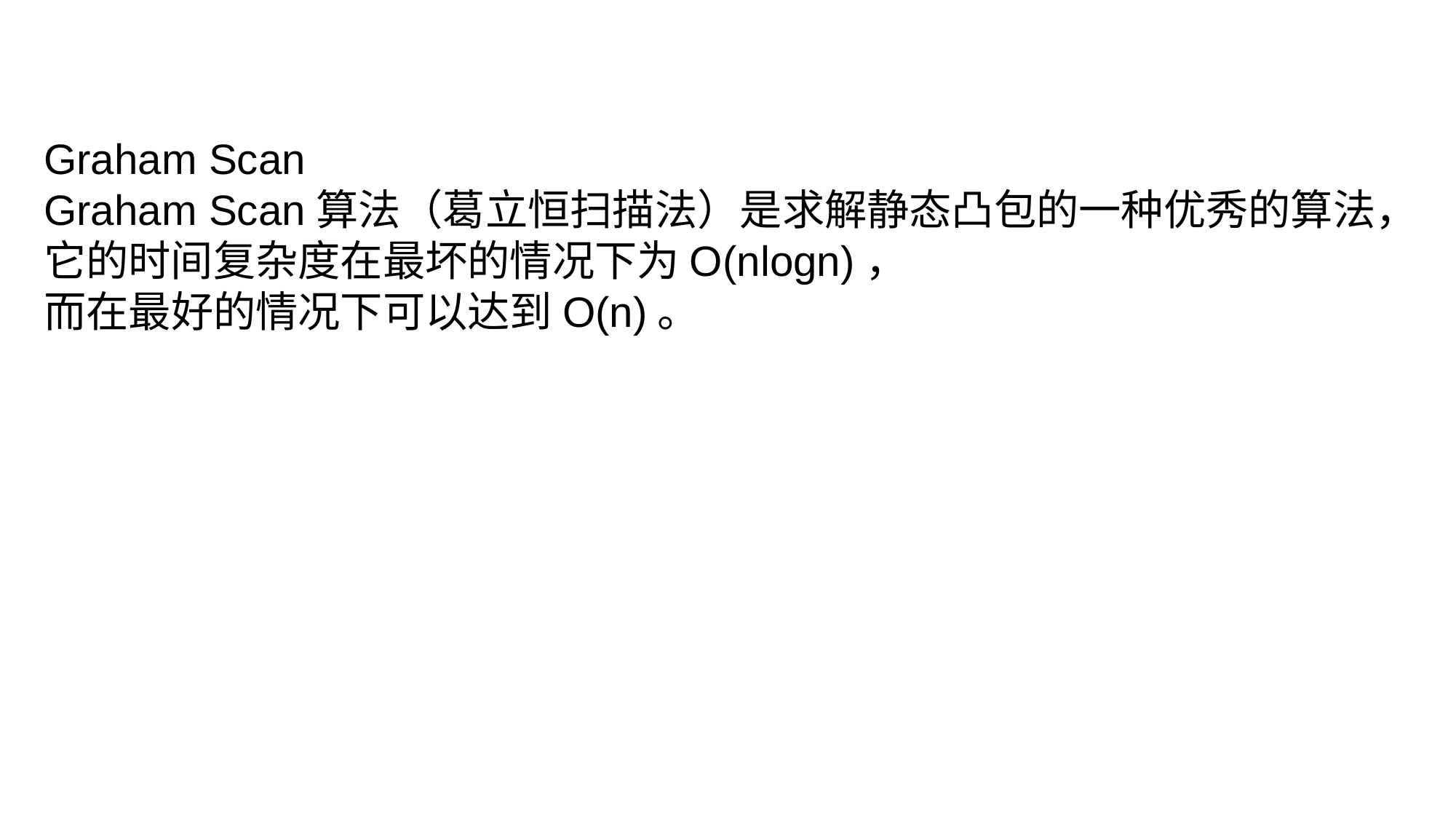

Graham Scan
Graham Scan算法（葛立恒扫描法）是求解静态凸包的一种优秀的算法，
它的时间复杂度在最坏的情况下为O(nlogn)，
而在最好的情况下可以达到O(n)。